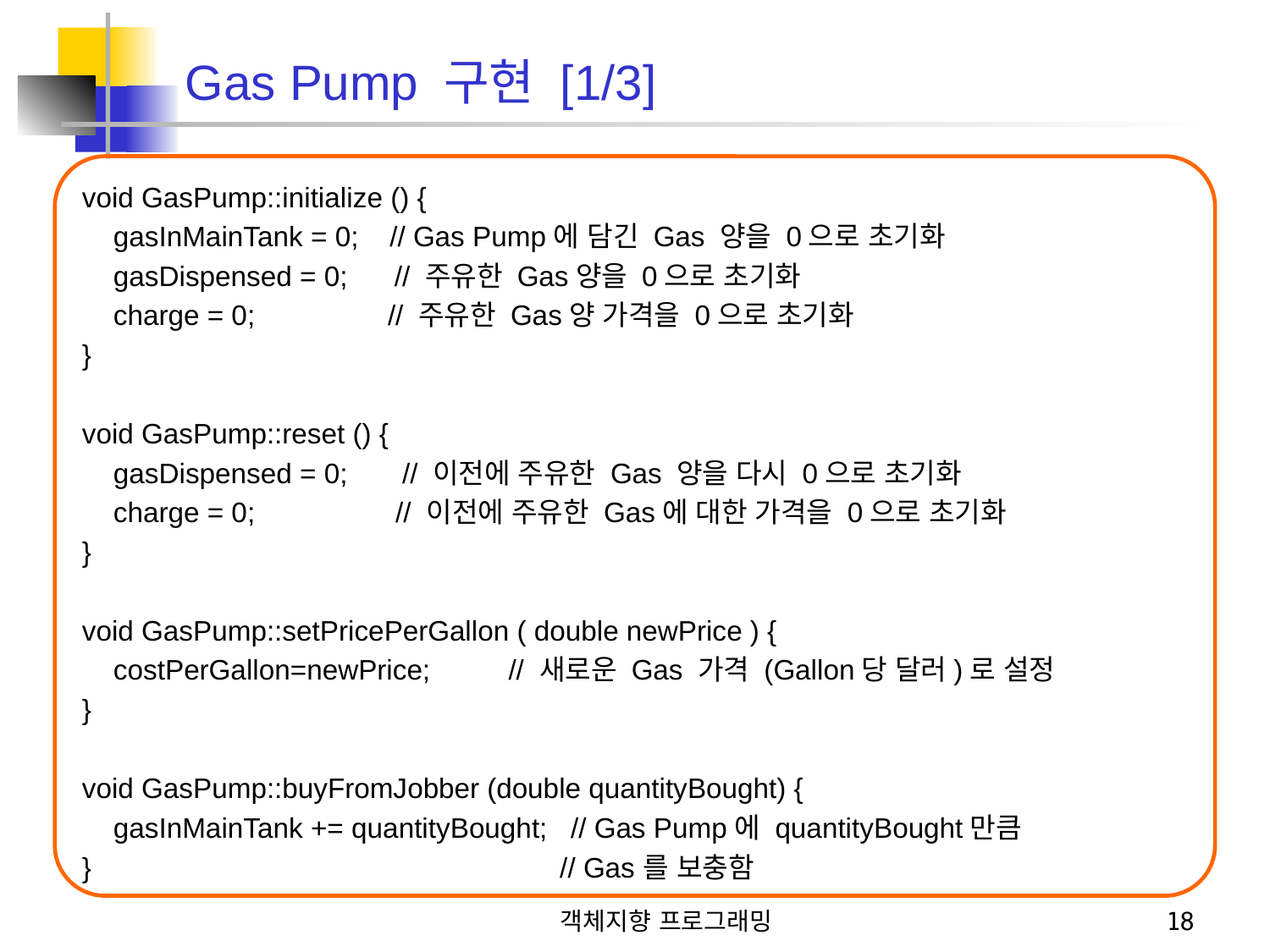

Gas Pump 구현 [1/3]
void GasPump::initialize () {
    gasInMainTank = 0;    // Gas Pump에 담긴 Gas 양을 0으로 초기화
    gasDispensed = 0;      // 주유한 Gas양을 0으로 초기화
    charge = 0;                 // 주유한 Gas양 가격을 0으로 초기화
}

void GasPump::reset () {
    gasDispensed = 0;       // 이전에 주유한 Gas 양을 다시 0으로 초기화
    charge = 0;                  // 이전에 주유한 Gas에 대한 가격을 0으로 초기화
}

void GasPump::setPricePerGallon ( double newPrice ) {
    costPerGallon=newPrice;          // 새로운 Gas 가격 (Gallon당 달러)로 설정
}

void GasPump::buyFromJobber (double quantityBought) {
    gasInMainTank += quantityBought;   // Gas Pump에 quantityBought만큼
}                                                            // Gas를 보충함
객체지향 프로그래밍
18